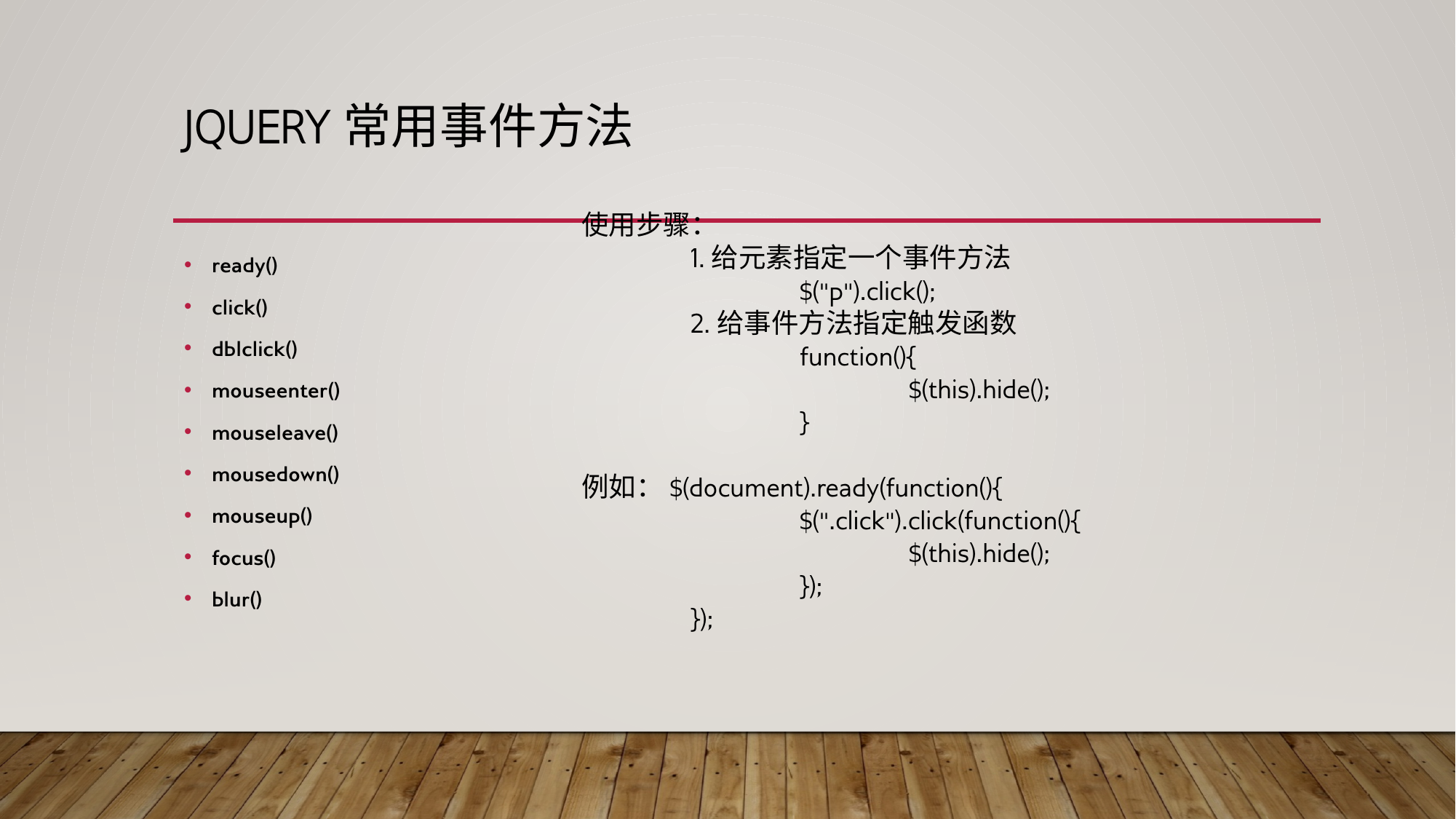

# jQuery常用事件方法
使用步骤：
	1.给元素指定一个事件方法
		$("p").click();
	2.给事件方法指定触发函数
		function(){
			$(this).hide();
		}

例如：$(document).ready(function(){		  		$(".click").click(function(){				$(this).hide();
		});
	});
ready()
click()
dblclick()
mouseenter()
mouseleave()
mousedown()
mouseup()
focus()
blur()